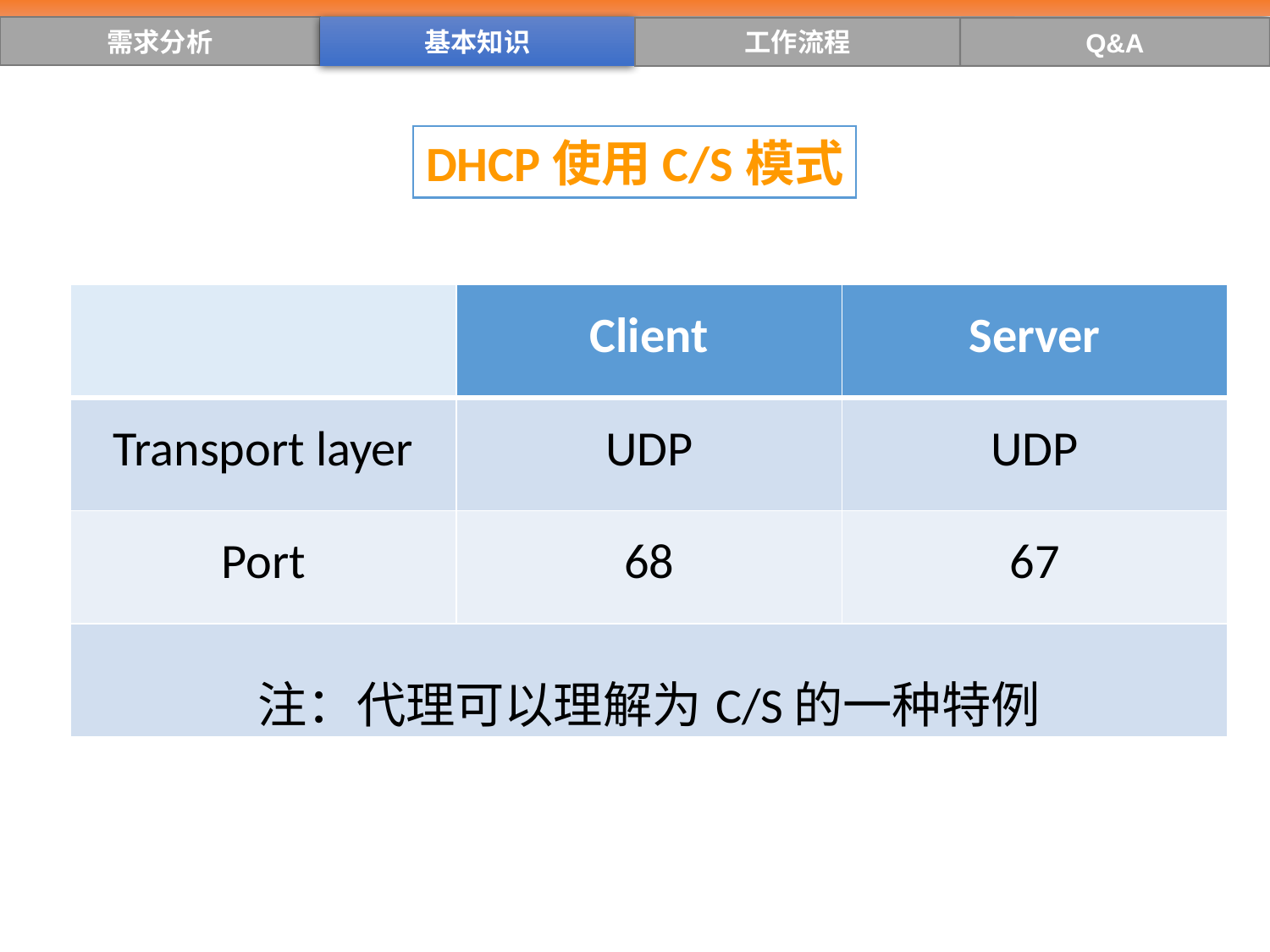

需求分析
基本知识
工作流程
Q&A
DHCP使用C/S模式
|  | Client | Server |
| --- | --- | --- |
| Transport layer | UDP | UDP |
| Port | 68 | 67 |
| 注：代理可以理解为C/S的一种特例 |  |  |